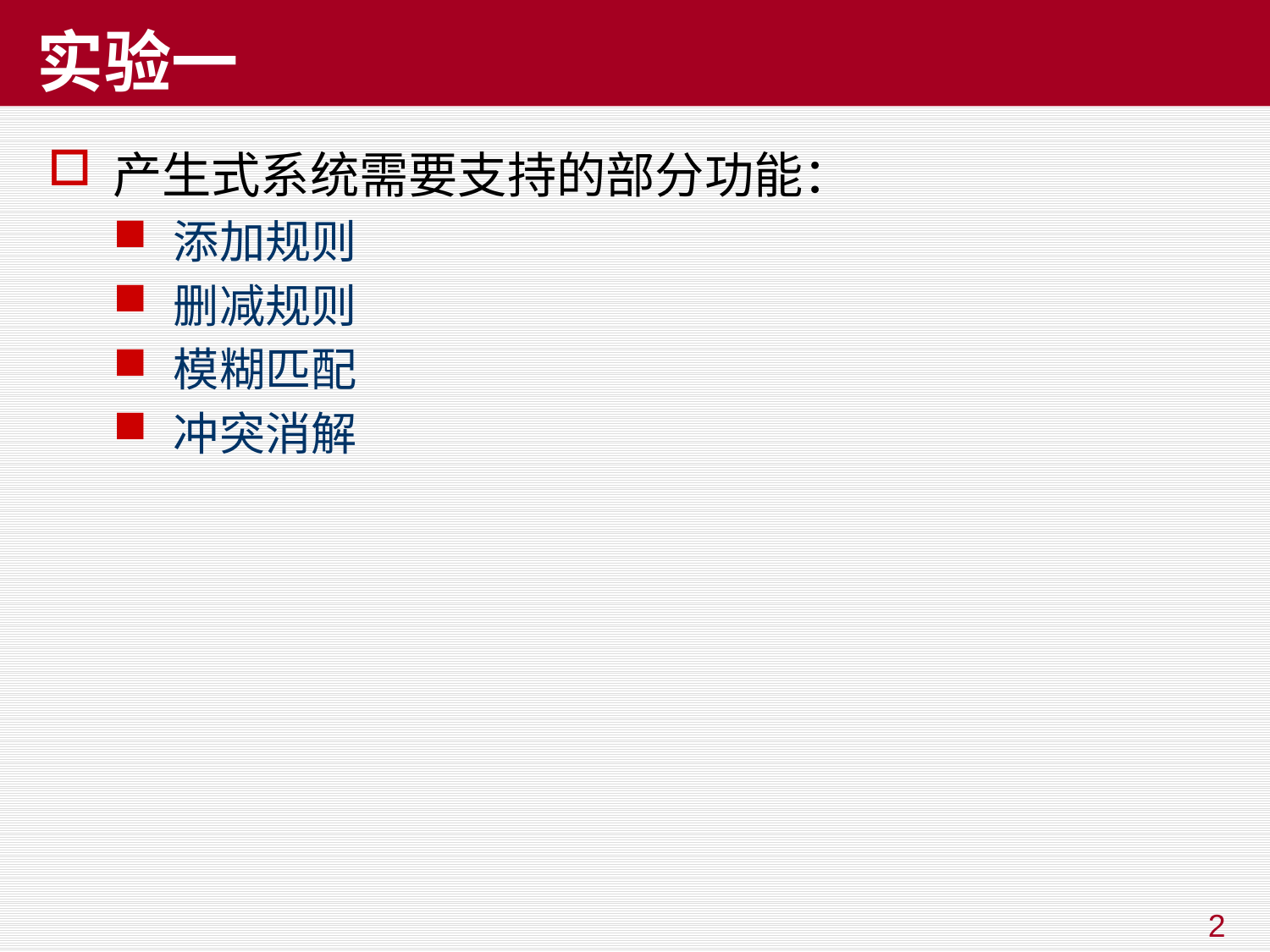

# 实验一
产生式系统需要支持的部分功能：
添加规则
删减规则
模糊匹配
冲突消解

2